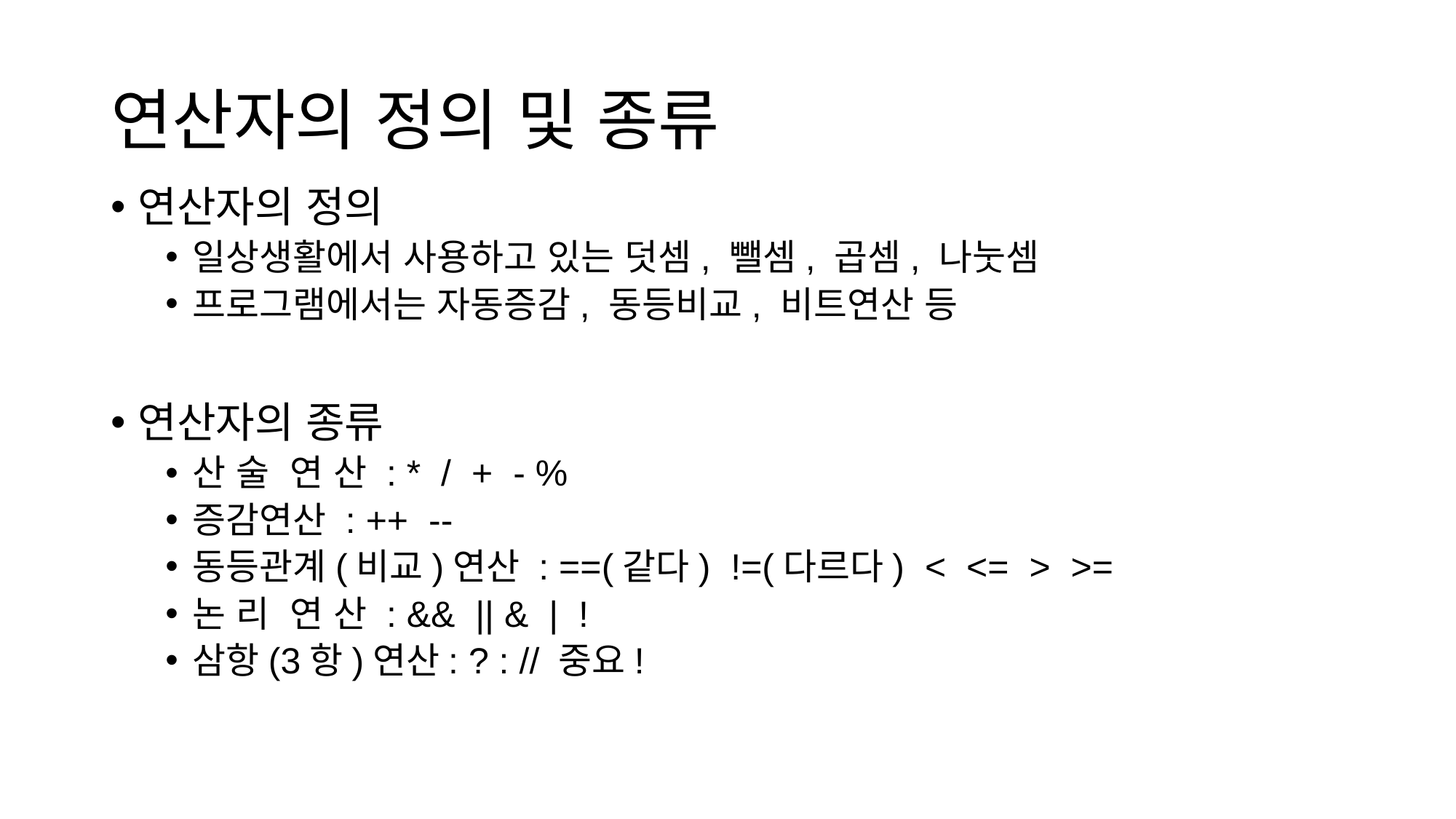

# 연산자의 정의 및 종류
연산자의 정의
일상생활에서 사용하고 있는 덧셈, 뺄셈, 곱셈, 나눗셈
프로그램에서는 자동증감, 동등비교, 비트연산 등

연산자의 종류
산 술  연 산 : *  /  +  - %
증감연산 : ++  --
동등관계(비교)연산 : ==(같다)  !=(다르다)  <  <=  >  >=
논 리  연 산 : &&  || &  |  !
삼항(3항)연산: ? : // 중요!